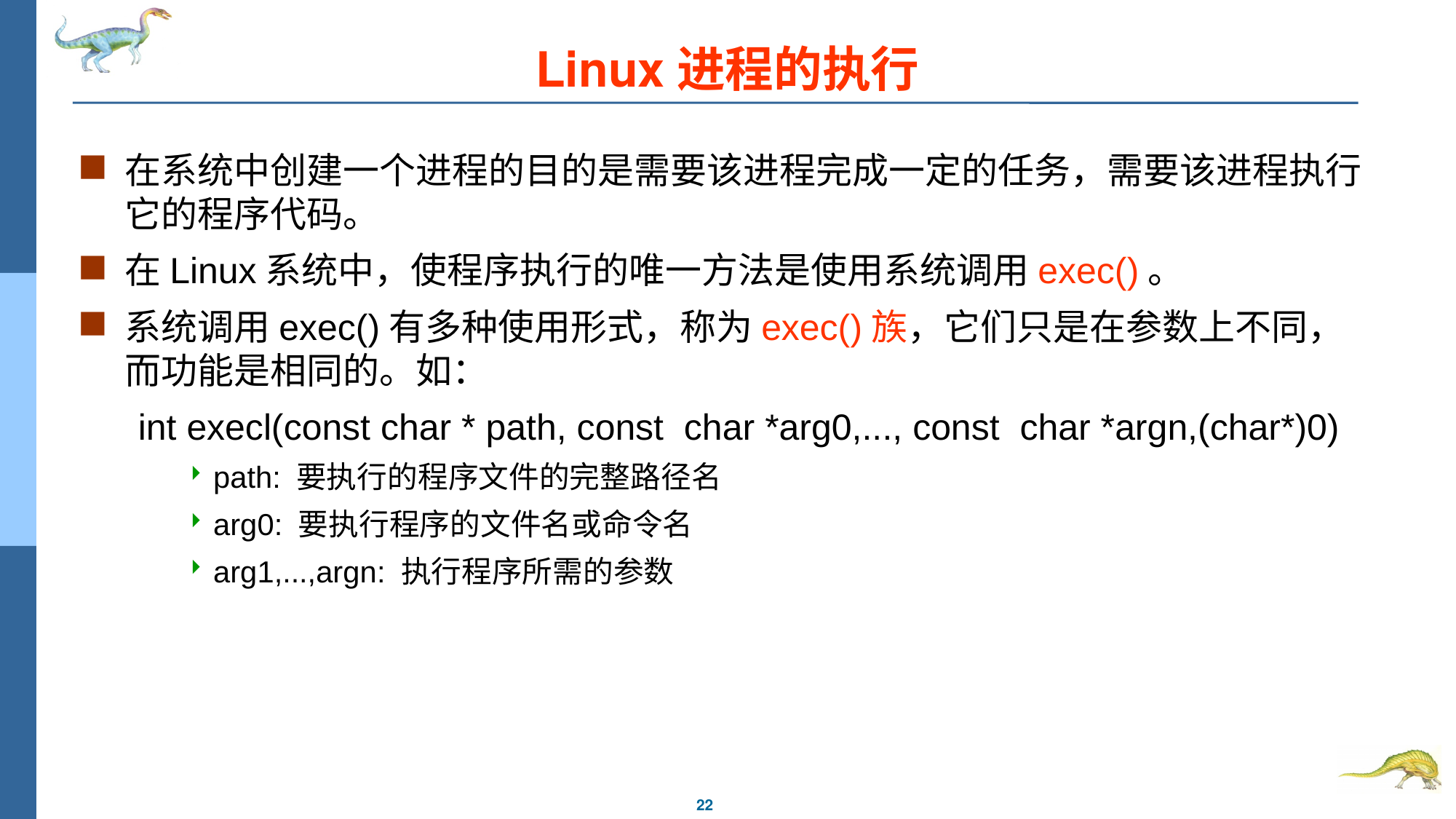

# Linux进程的执行
在系统中创建一个进程的目的是需要该进程完成一定的任务，需要该进程执行它的程序代码。
在Linux系统中，使程序执行的唯一方法是使用系统调用exec()。
系统调用exec()有多种使用形式，称为exec()族，它们只是在参数上不同，而功能是相同的。如：
int execl(const char * path, const  char *arg0,..., const  char *argn,(char*)0)
path: 要执行的程序文件的完整路径名
arg0: 要执行程序的文件名或命令名
arg1,...,argn: 执行程序所需的参数